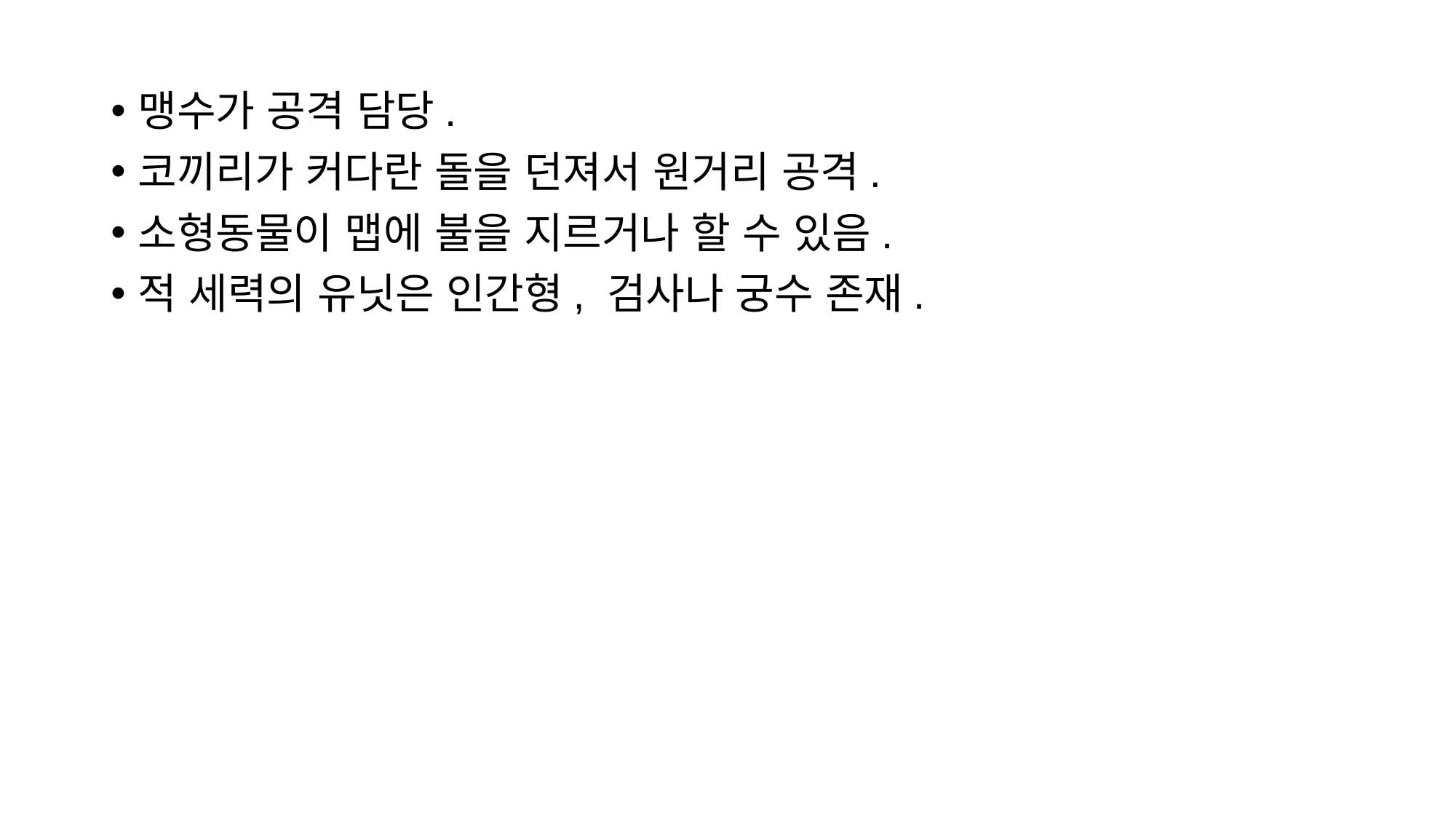

맹수가 공격 담당.
코끼리가 커다란 돌을 던져서 원거리 공격.
소형동물이 맵에 불을 지르거나 할 수 있음.
적 세력의 유닛은 인간형, 검사나 궁수 존재.

#